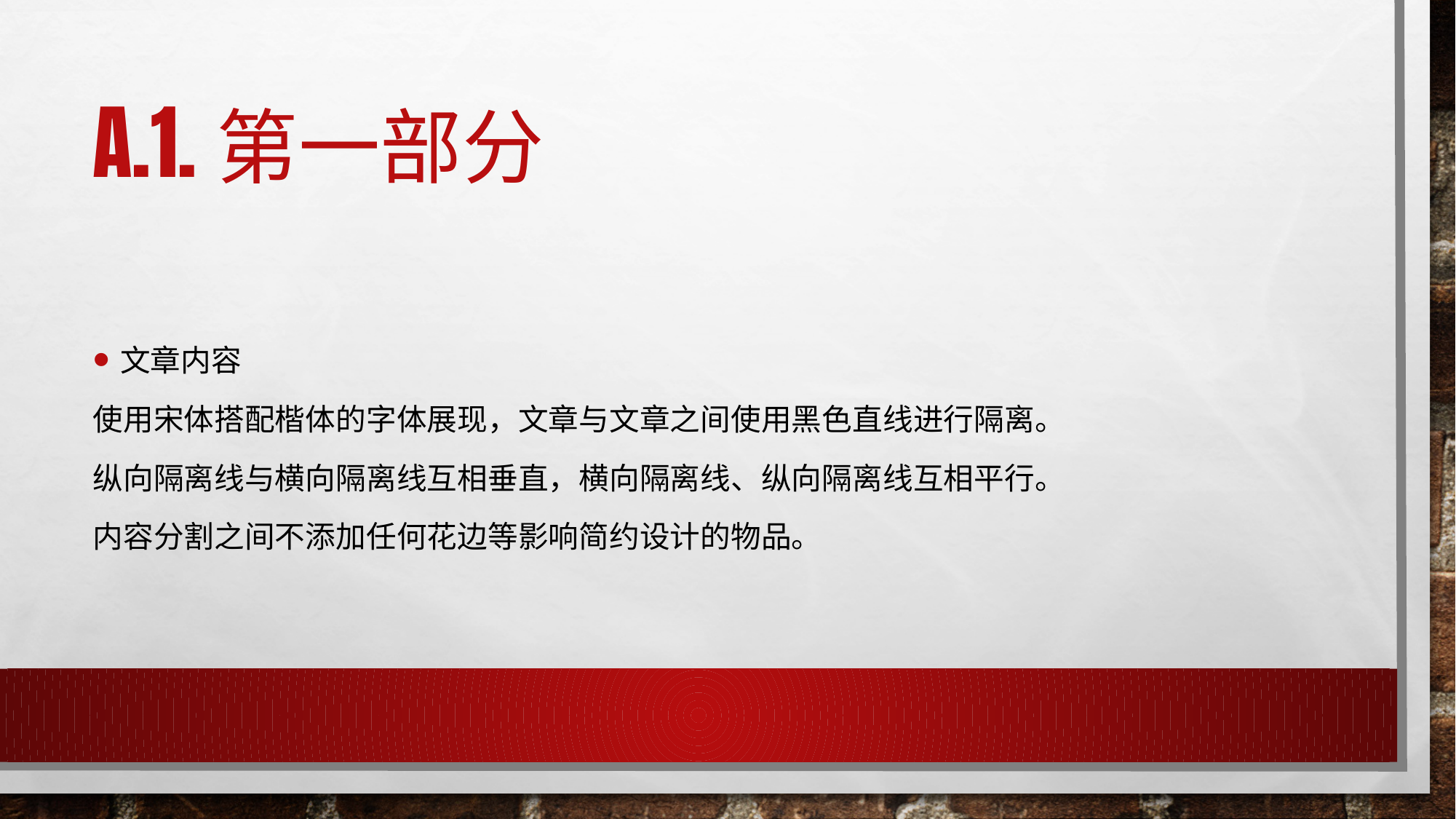

# A.1.第一部分
文章内容
使用宋体搭配楷体的字体展现，文章与文章之间使用黑色直线进行隔离。
纵向隔离线与横向隔离线互相垂直，横向隔离线、纵向隔离线互相平行。
内容分割之间不添加任何花边等影响简约设计的物品。